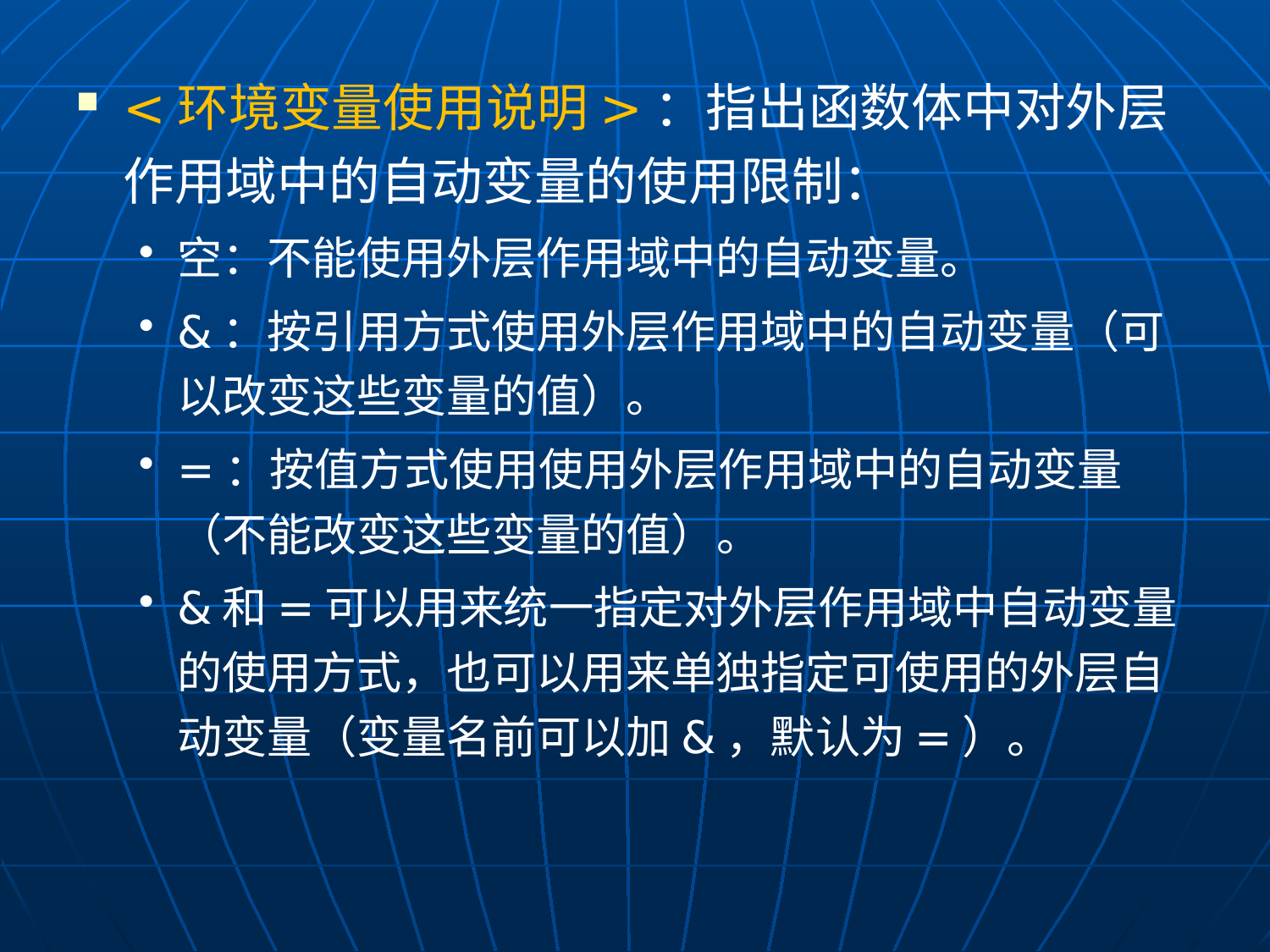

<环境变量使用说明>：指出函数体中对外层作用域中的自动变量的使用限制：
空：不能使用外层作用域中的自动变量。
&：按引用方式使用外层作用域中的自动变量（可以改变这些变量的值）。
=：按值方式使用使用外层作用域中的自动变量（不能改变这些变量的值）。
&和=可以用来统一指定对外层作用域中自动变量的使用方式，也可以用来单独指定可使用的外层自动变量（变量名前可以加&，默认为=）。